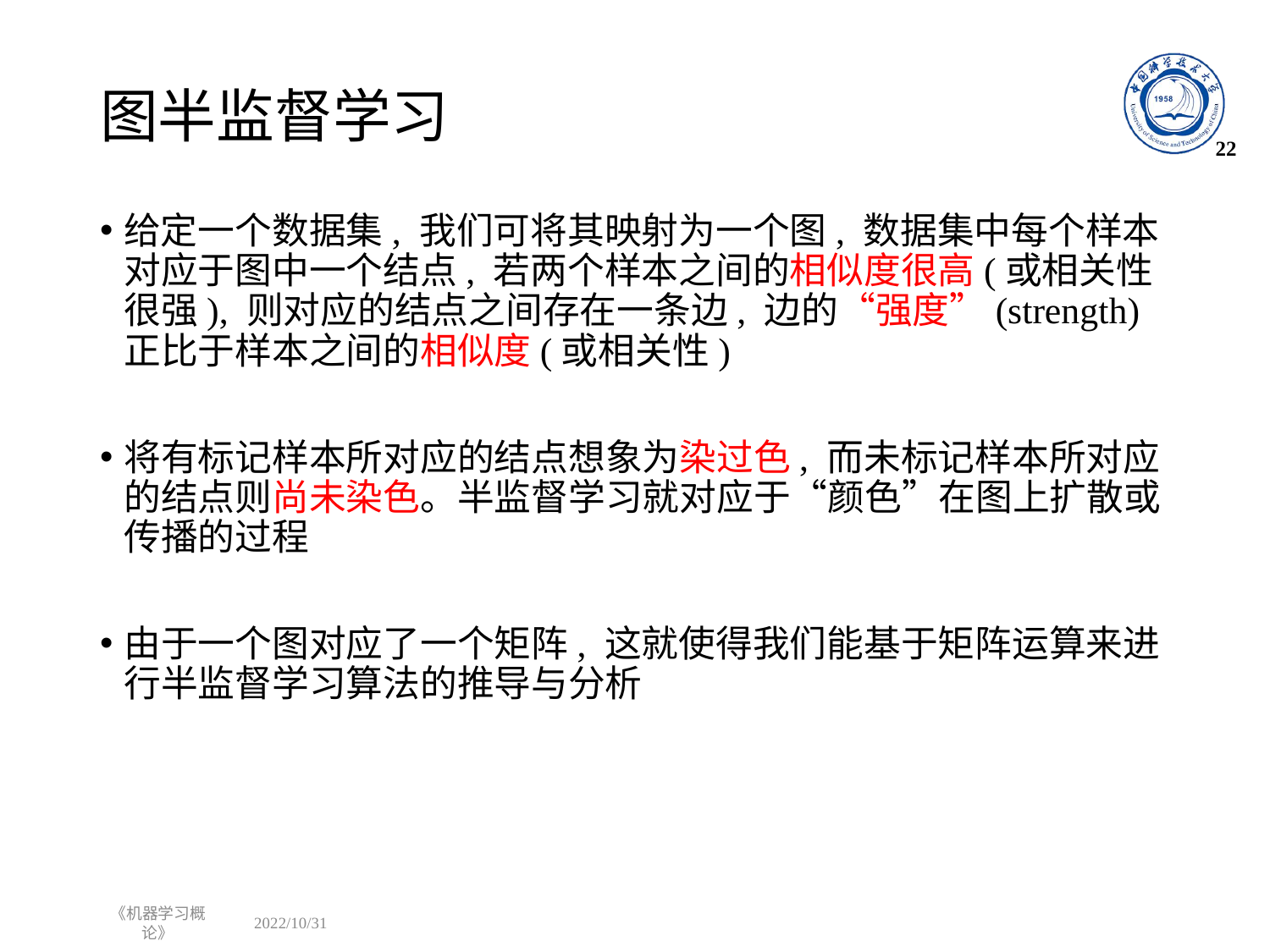

# 图半监督学习
22
给定一个数据集, 我们可将其映射为一个图, 数据集中每个样本对应于图中一个结点, 若两个样本之间的相似度很高(或相关性很强), 则对应的结点之间存在一条边, 边的“强度”(strength)正比于样本之间的相似度(或相关性)

将有标记样本所对应的结点想象为染过色, 而未标记样本所对应的结点则尚未染色。半监督学习就对应于“颜色”在图上扩散或传播的过程

由于一个图对应了一个矩阵, 这就使得我们能基于矩阵运算来进行半监督学习算法的推导与分析

《机器学习概论》
2022/10/31